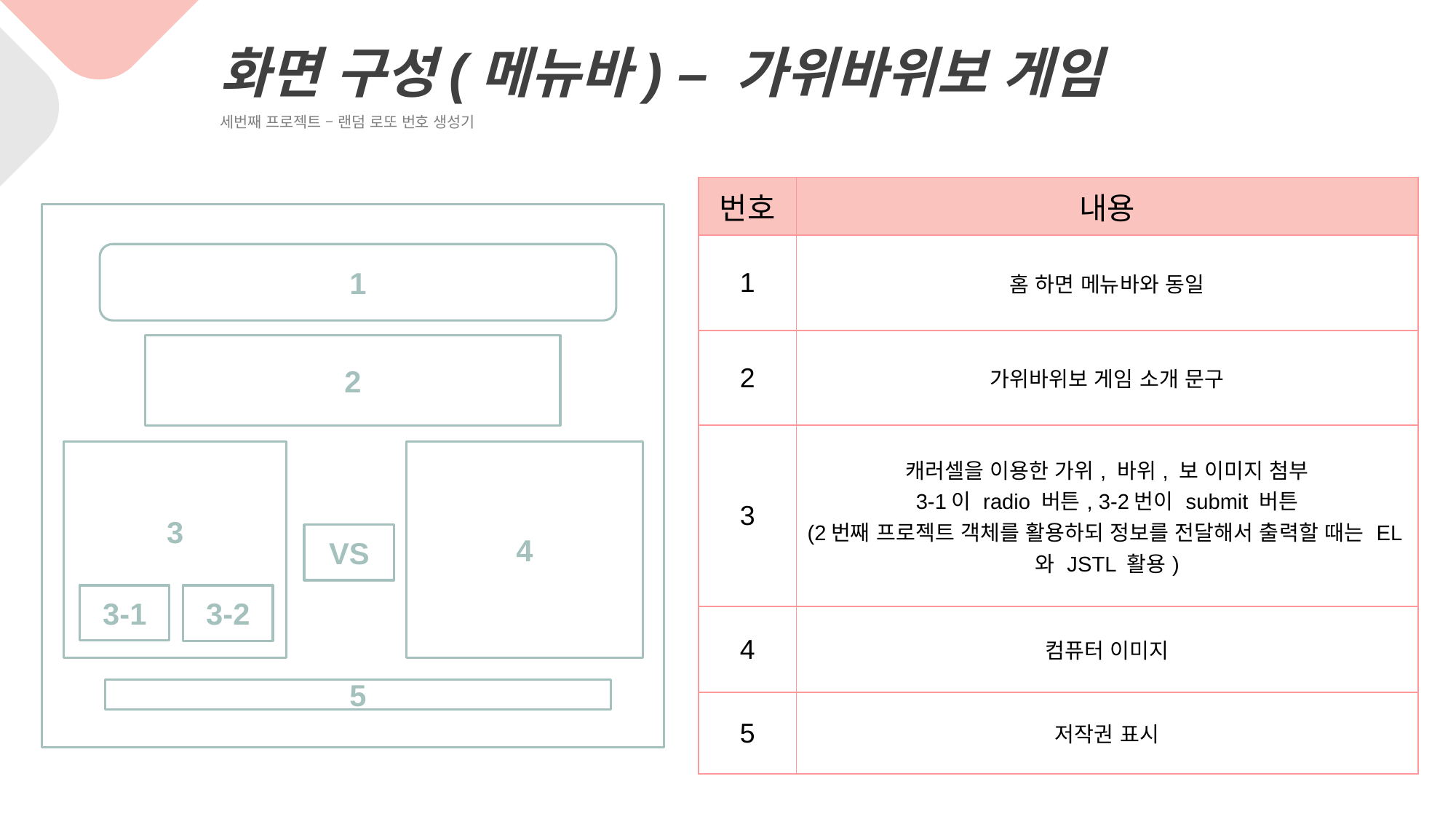

화면 구성(메뉴바) – 가위바위보 게임
세번째 프로젝트 – 랜덤 로또 번호 생성기
| 번호 | 내용 |
| --- | --- |
| 1 | 홈 하면 메뉴바와 동일 |
| 2 | 가위바위보 게임 소개 문구 |
| 3 | 캐러셀을 이용한 가위, 바위, 보 이미지 첨부 3-1이 radio 버튼, 3-2번이 submit 버튼 (2번째 프로젝트 객체를 활용하되 정보를 전달해서 출력할 때는 EL와 JSTL 활용) |
| 4 | 컴퓨터 이미지 |
| 5 | 저작권 표시 |

1
2
3

4
VS
3-1
3-2
5